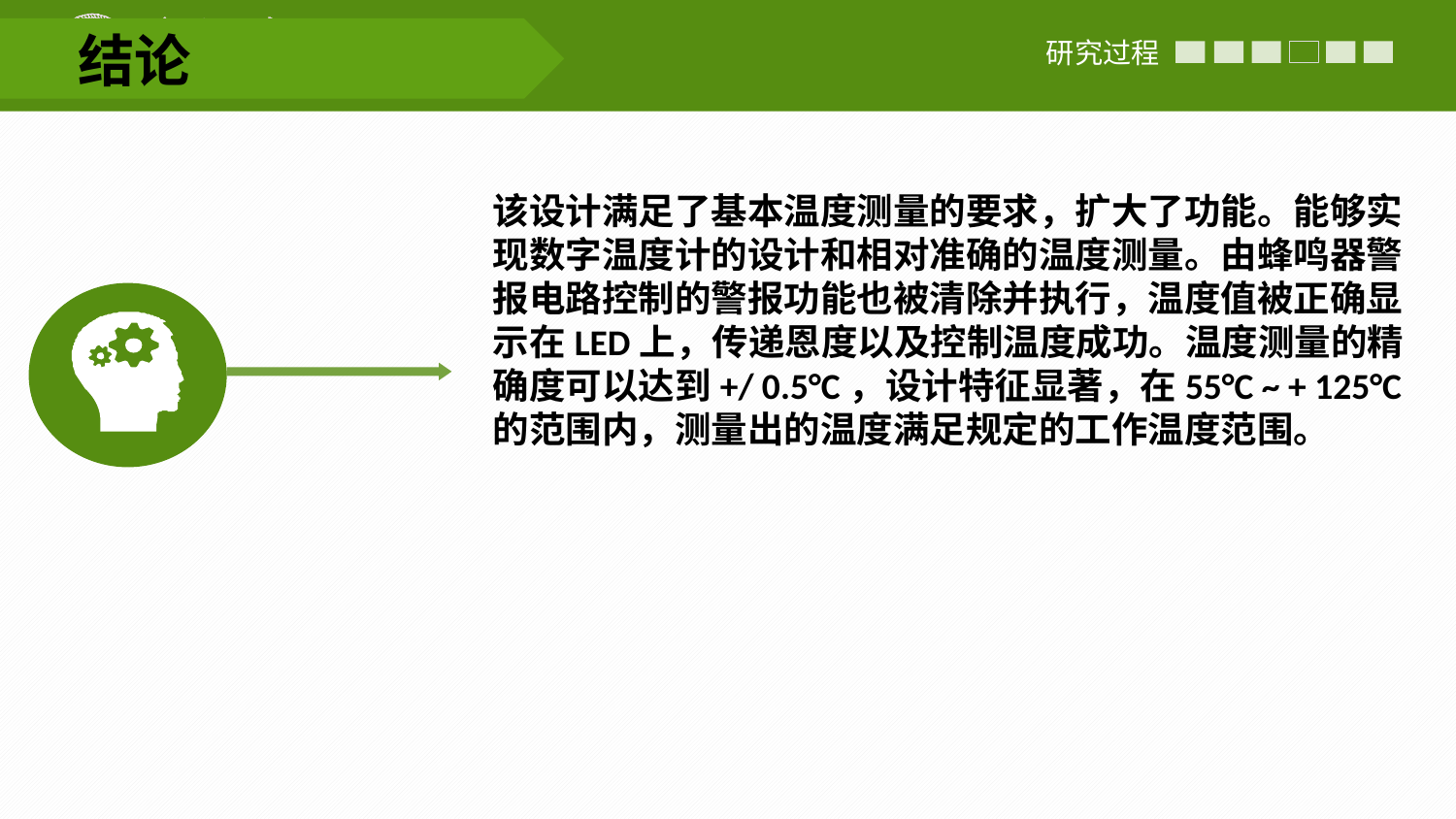

结论

该设计满足了基本温度测量的要求，扩大了功能。能够实现数字温度计的设计和相对准确的温度测量。由蜂鸣器警报电路控制的警报功能也被清除并执行，温度值被正确显示在LED上，传递恩度以及控制温度成功。温度测量的精确度可以达到+/ 0.5°C，设计特征显著，在55°C ~ + 125°C的范围内，测量出的温度满足规定的工作温度范围。